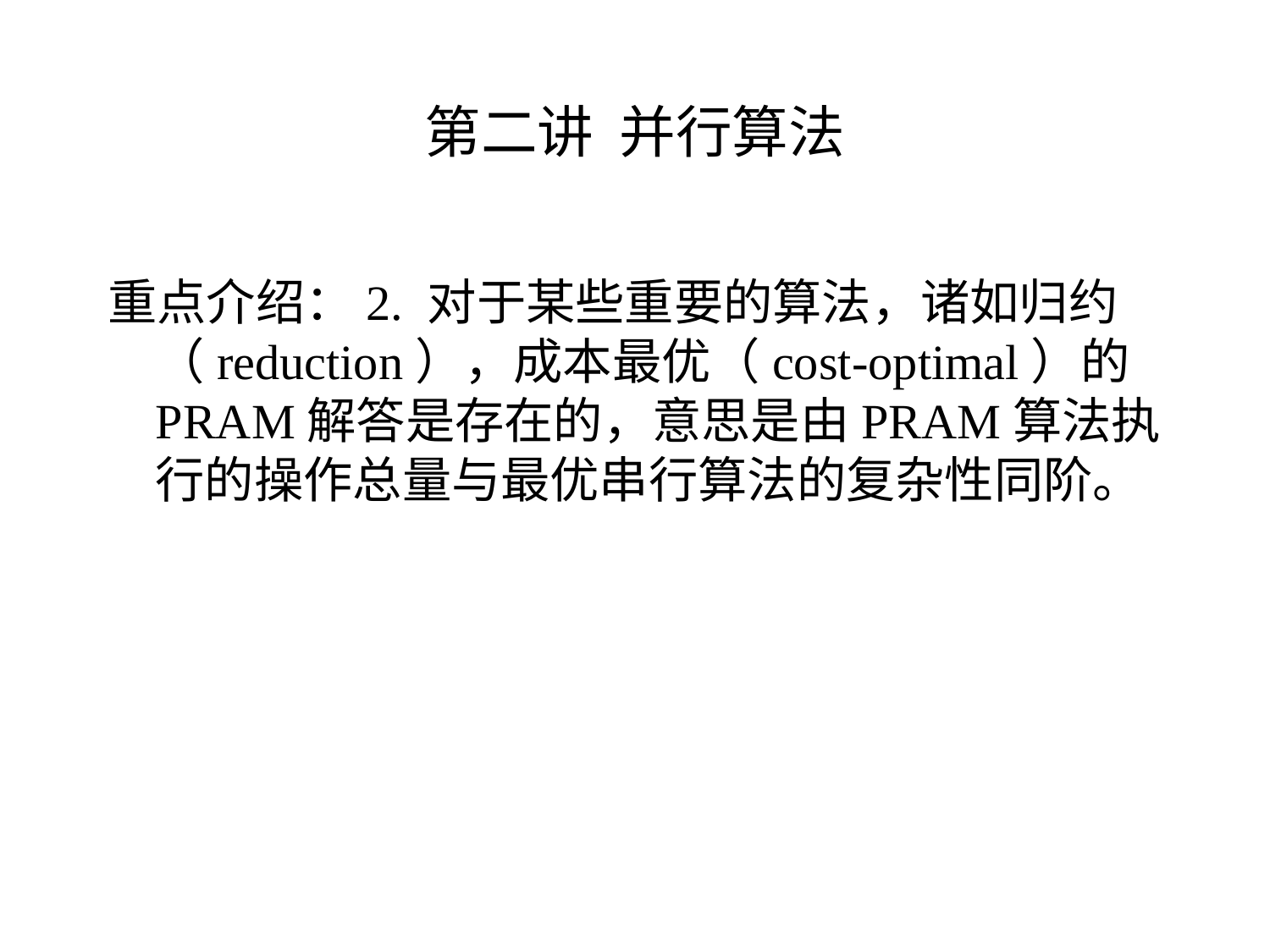

# 第二讲  并行算法
重点介绍：2. 对于某些重要的算法，诸如归约（reduction），成本最优（cost-optimal）的PRAM解答是存在的，意思是由PRAM算法执行的操作总量与最优串行算法的复杂性同阶。